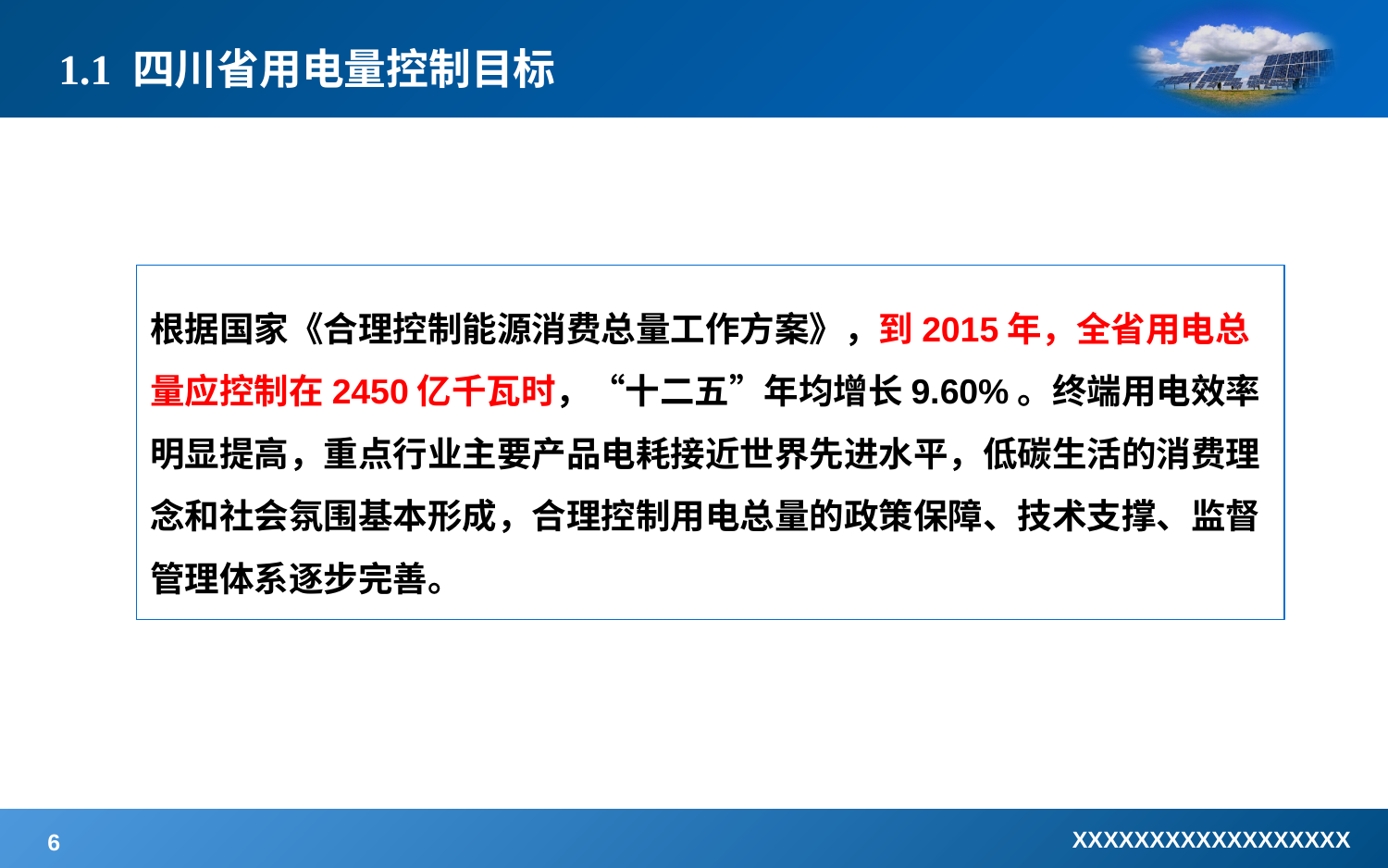

# 1.1 四川省用电量控制目标
根据国家《合理控制能源消费总量工作方案》，到2015年，全省用电总量应控制在2450亿千瓦时，“十二五”年均增长9.60%。终端用电效率明显提高，重点行业主要产品电耗接近世界先进水平，低碳生活的消费理念和社会氛围基本形成，合理控制用电总量的政策保障、技术支撑、监督管理体系逐步完善。